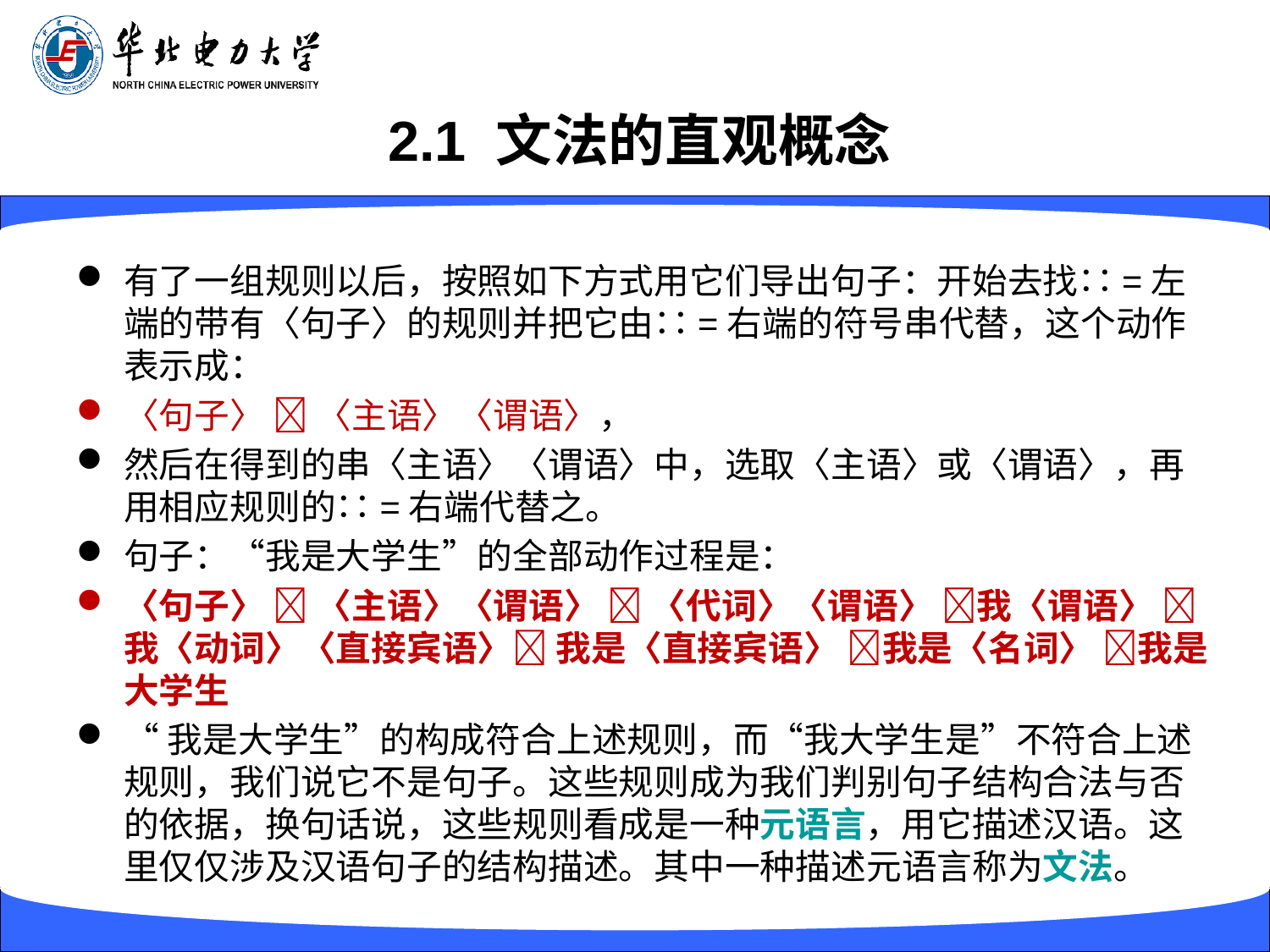

# 2.1 文法的直观概念
有了一组规则以后，按照如下方式用它们导出句子：开始去找∷=左端的带有〈句子〉的规则并把它由∷=右端的符号串代替，这个动作表示成：
〈句子〉 ⇒ 〈主语〉〈谓语〉，
然后在得到的串〈主语〉〈谓语〉中，选取〈主语〉或〈谓语〉，再用相应规则的∷=右端代替之。
句子：“我是大学生”的全部动作过程是：
〈句子〉 ⇒ 〈主语〉〈谓语〉 ⇒ 〈代词〉〈谓语〉 ⇒我〈谓语〉 ⇒我〈动词〉〈直接宾语〉⇒ 我是〈直接宾语〉 ⇒我是〈名词〉 ⇒我是大学生
“我是大学生”的构成符合上述规则，而“我大学生是”不符合上述规则，我们说它不是句子。这些规则成为我们判别句子结构合法与否的依据，换句话说，这些规则看成是一种元语言，用它描述汉语。这里仅仅涉及汉语句子的结构描述。其中一种描述元语言称为文法。